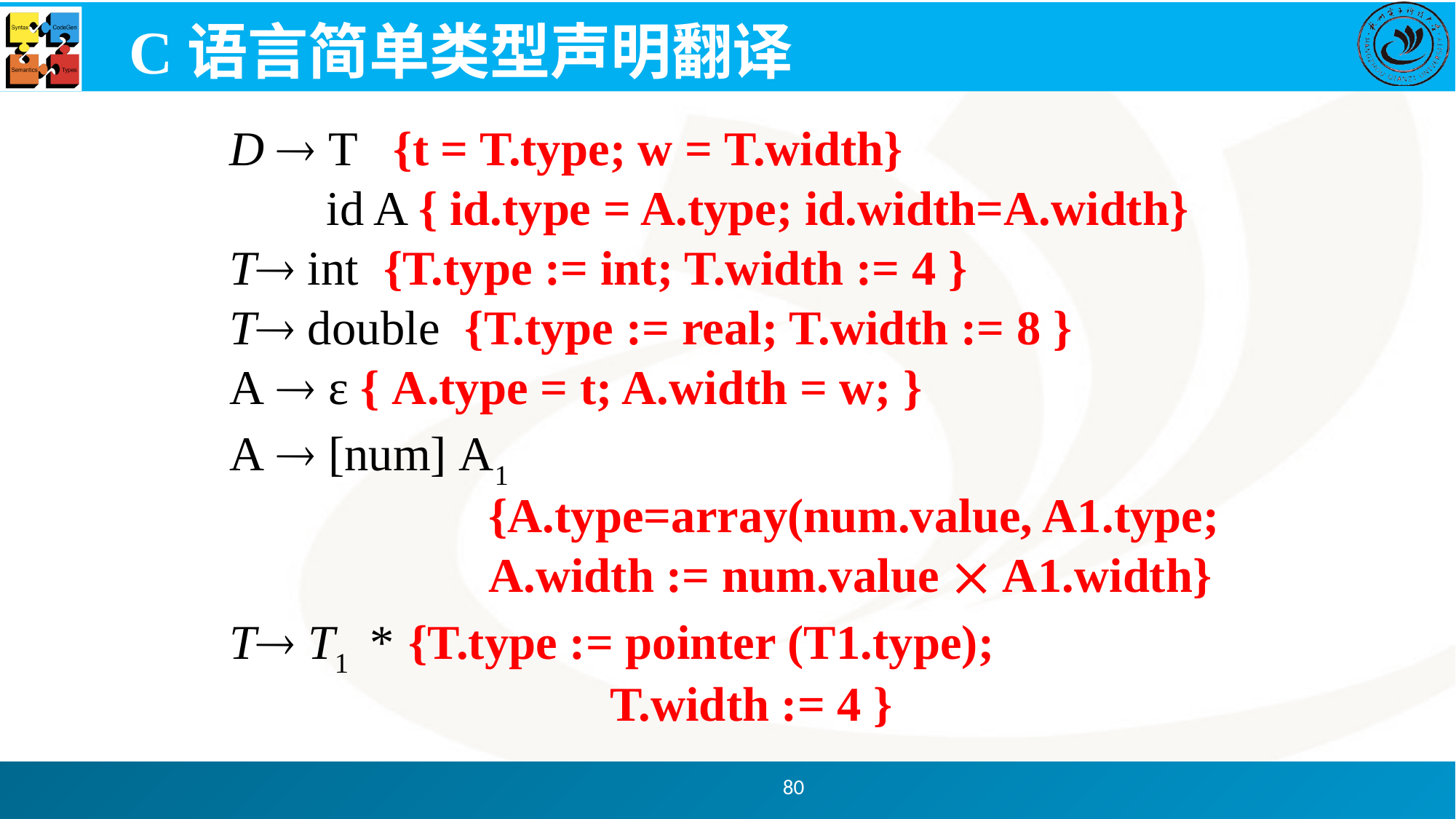

# C语言简单类型声明翻译
D → T   {t = T.type; w = T.width}
        id A { id.type = A.type; id.width=A.width}
T→ int  {T.type := int; T.width := 4 }
T→ double  {T.type := real; T.width := 8 }
A → ε { A.type = t; A.width = w; }
A → [num] A1
			{A.type=array(num.value, A1.type;
			A.width := num.value × A1.width}
T→ T1   *  {T.type := pointer (T1.type);
				 T.width := 4 }

80